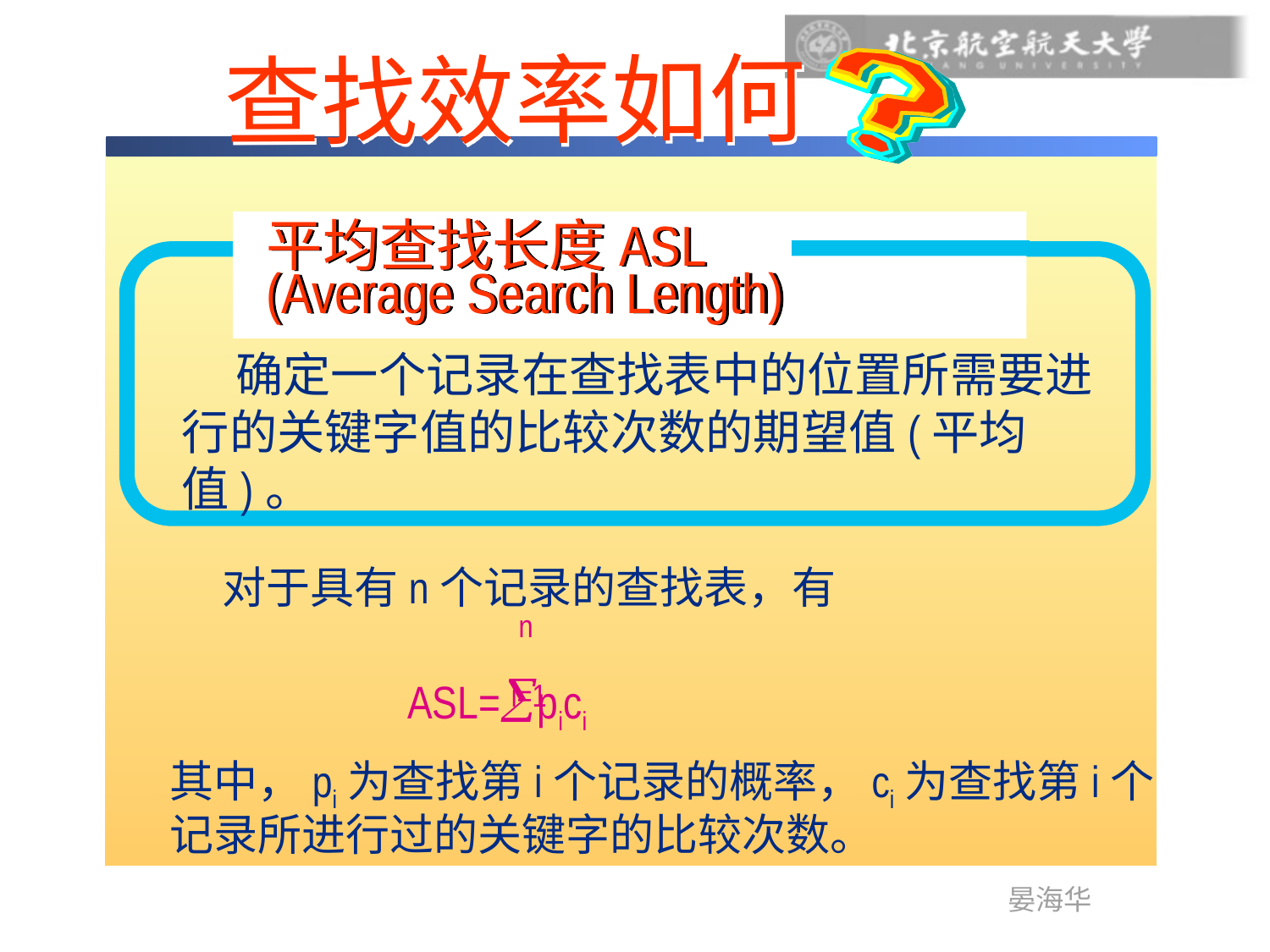

查找效率如何

平均查找长度ASL
(Average Search Length)

    确定一个记录在查找表中的位置所需要进行的关键字值的比较次数的期望值(平均值)。
    对于具有n个记录的查找表，有
                                 ASL=∑pici
其中，pi为查找第i个记录的概率，ci为查找第i个
记录所进行过的关键字的比较次数。
 n

i=1